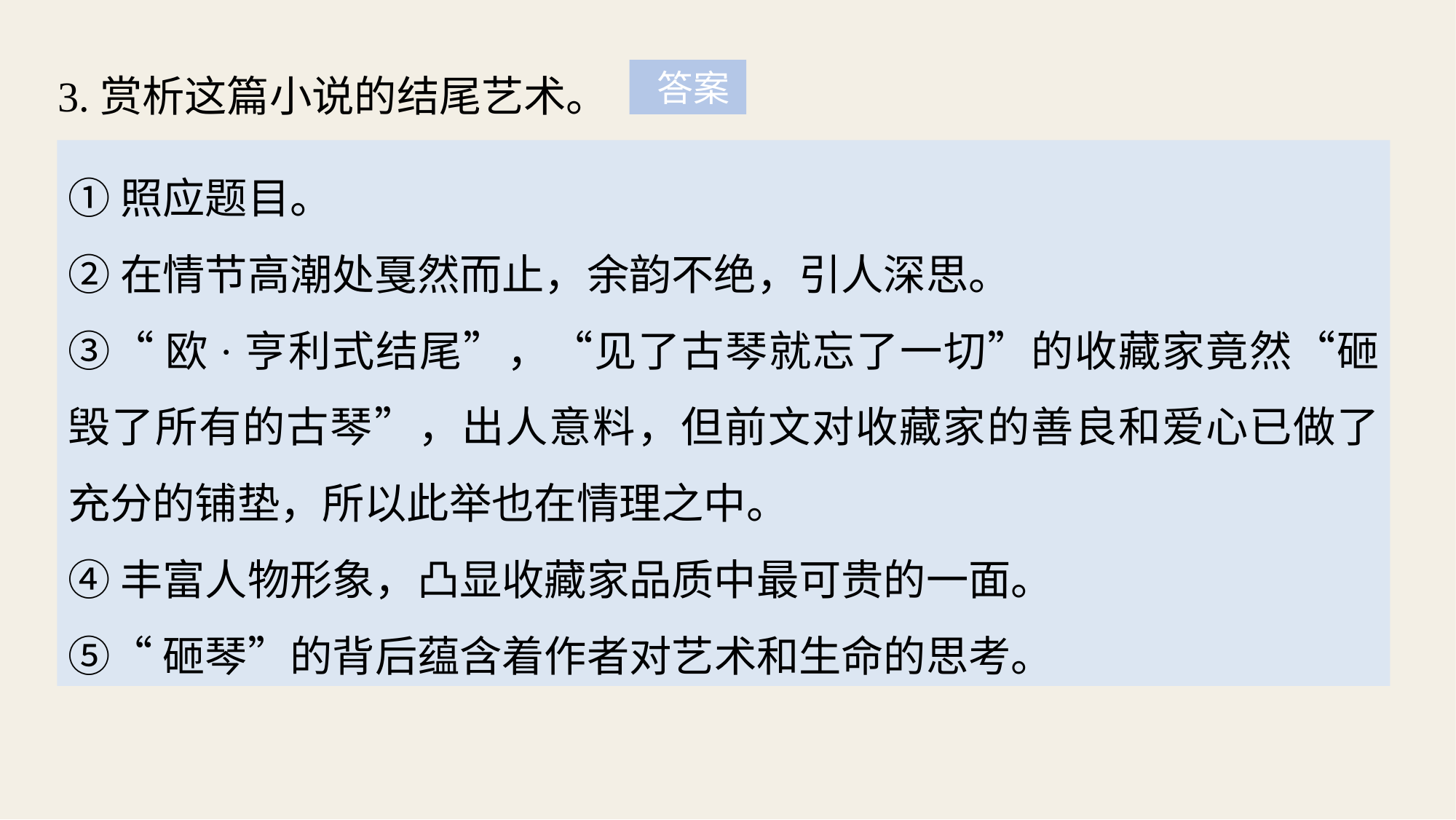

3.赏析这篇小说的结尾艺术。
 答案
①照应题目。
②在情节高潮处戛然而止，余韵不绝，引人深思。
③“欧·亨利式结尾”，“见了古琴就忘了一切”的收藏家竟然“砸毁了所有的古琴”，出人意料，但前文对收藏家的善良和爱心已做了充分的铺垫，所以此举也在情理之中。
④丰富人物形象，凸显收藏家品质中最可贵的一面。
⑤“砸琴”的背后蕴含着作者对艺术和生命的思考。